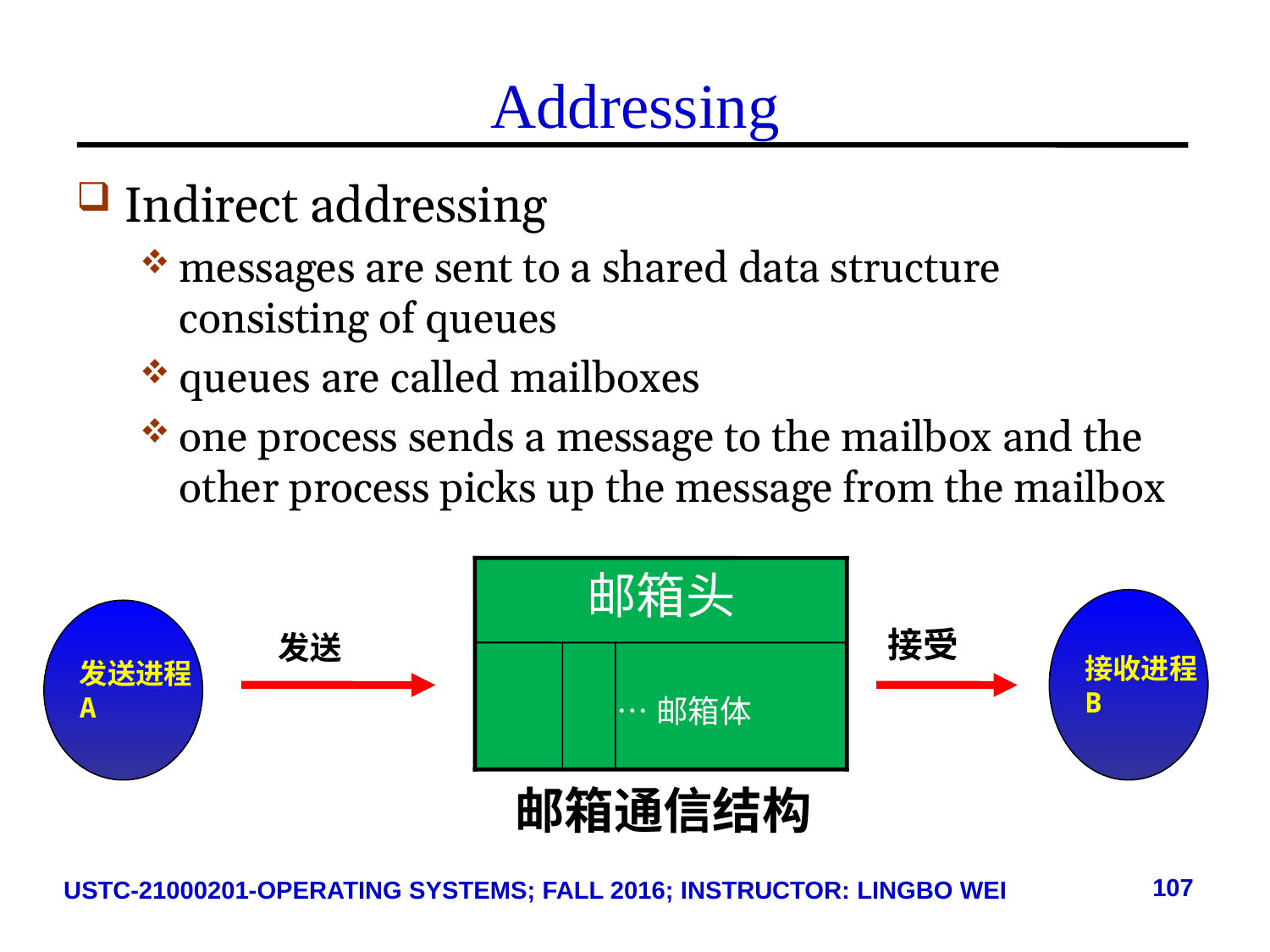

# Addressing
Indirect addressing
messages are sent to a shared data structure consisting of queues
queues are called mailboxes
one process sends a message to the mailbox and the other process picks up the message from the mailbox
        邮箱头

接收进程
B
发送进程
A
接受
发送

                  …邮箱体

邮箱通信结构
107
USTC-21000201-OPERATING SYSTEMS; FALL 2016; INSTRUCTOR: LINGBO WEI